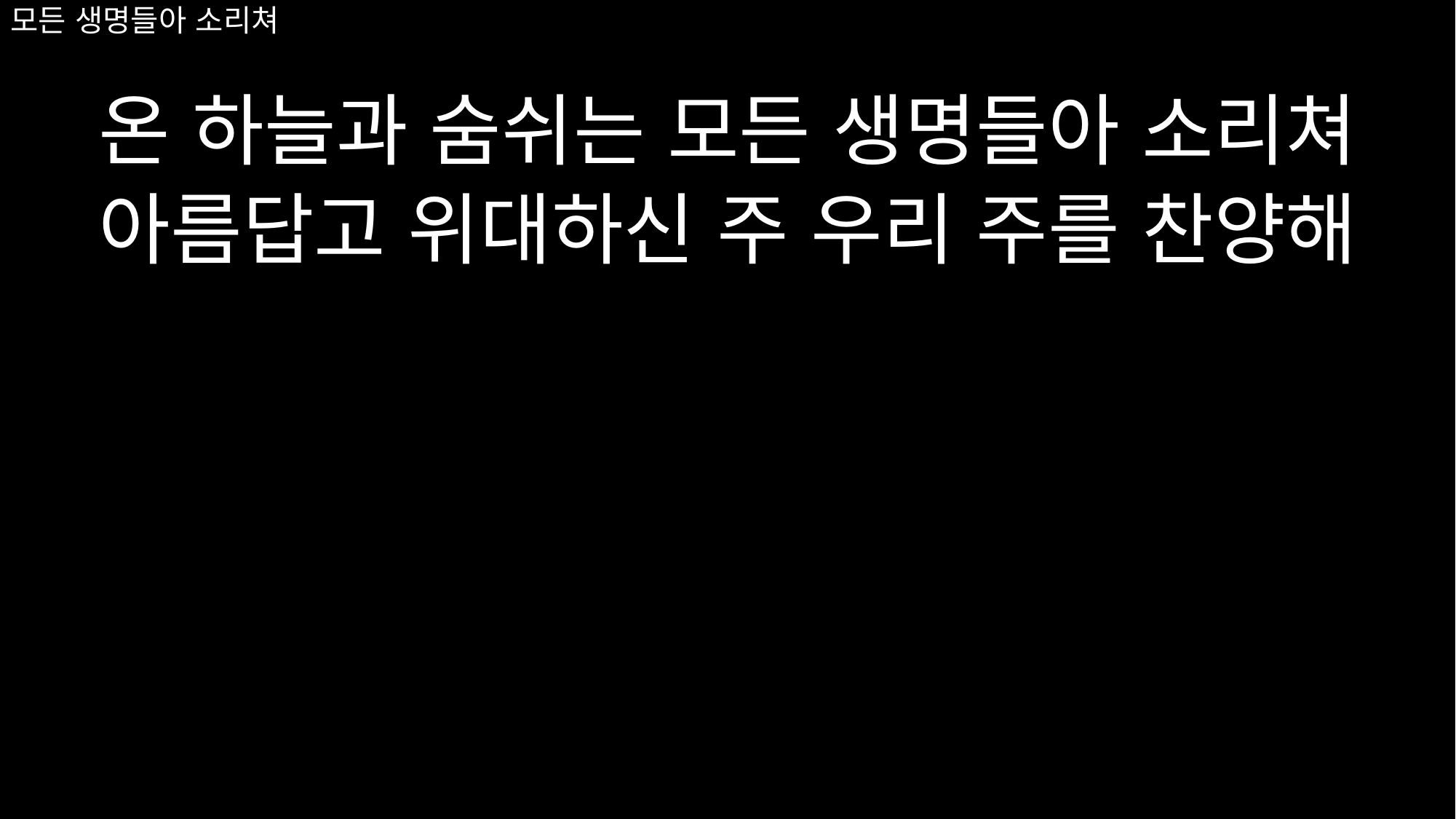

온 하늘과 숨쉬는 모든 생명들아 소리쳐
아름답고 위대하신 주 우리 주를 찬양해

# 모든 생명들아 소리쳐